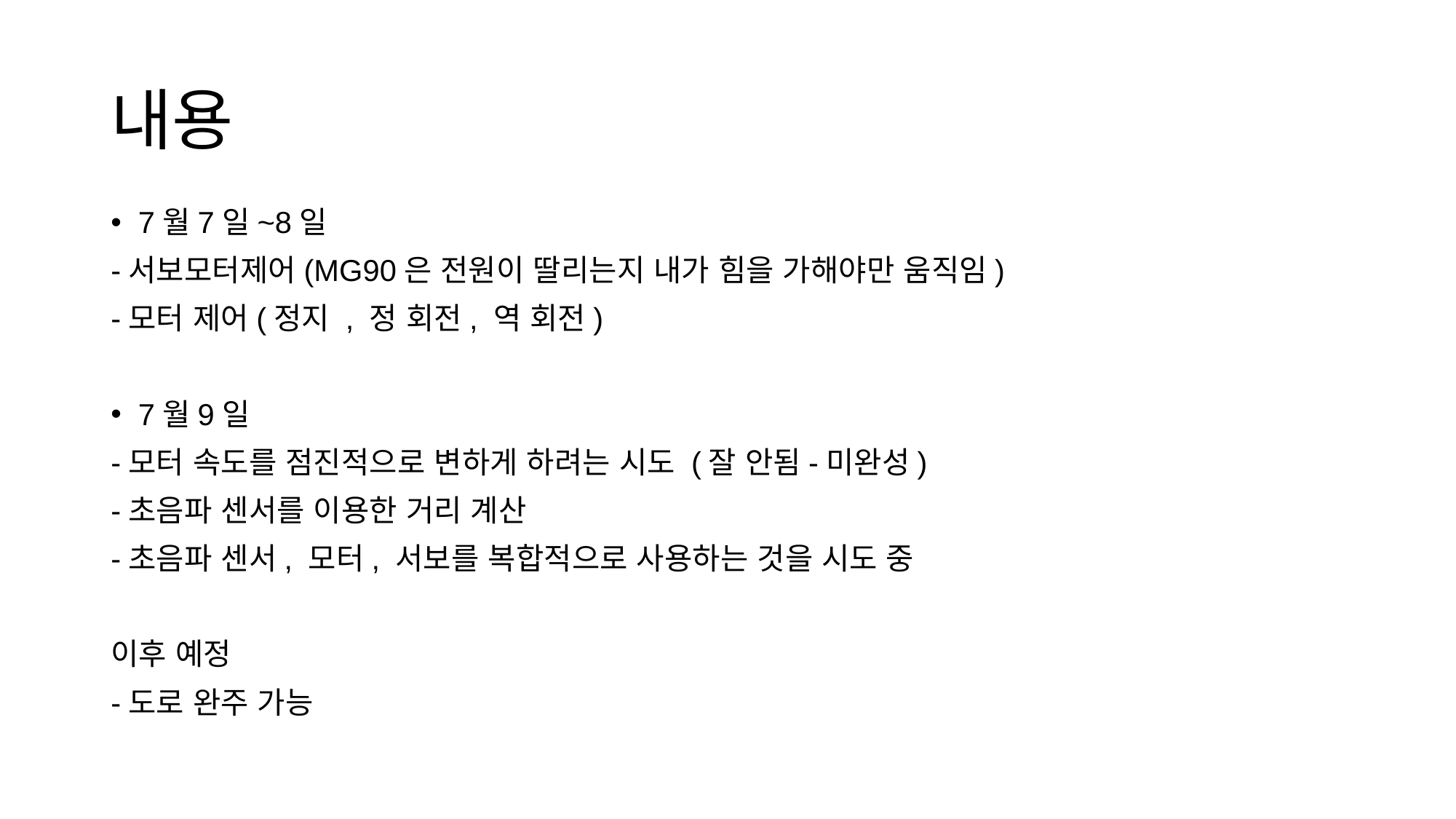

# 내용
7월7일~8일
-서보모터제어(MG90은 전원이 딸리는지 내가 힘을 가해야만 움직임)
-모터 제어(정지 , 정 회전, 역 회전)

7월9일
-모터 속도를 점진적으로 변하게 하려는 시도 (잘 안됨-미완성)
-초음파 센서를 이용한 거리 계산
-초음파 센서, 모터, 서보를 복합적으로 사용하는 것을 시도 중

이후 예정
-도로 완주 가능